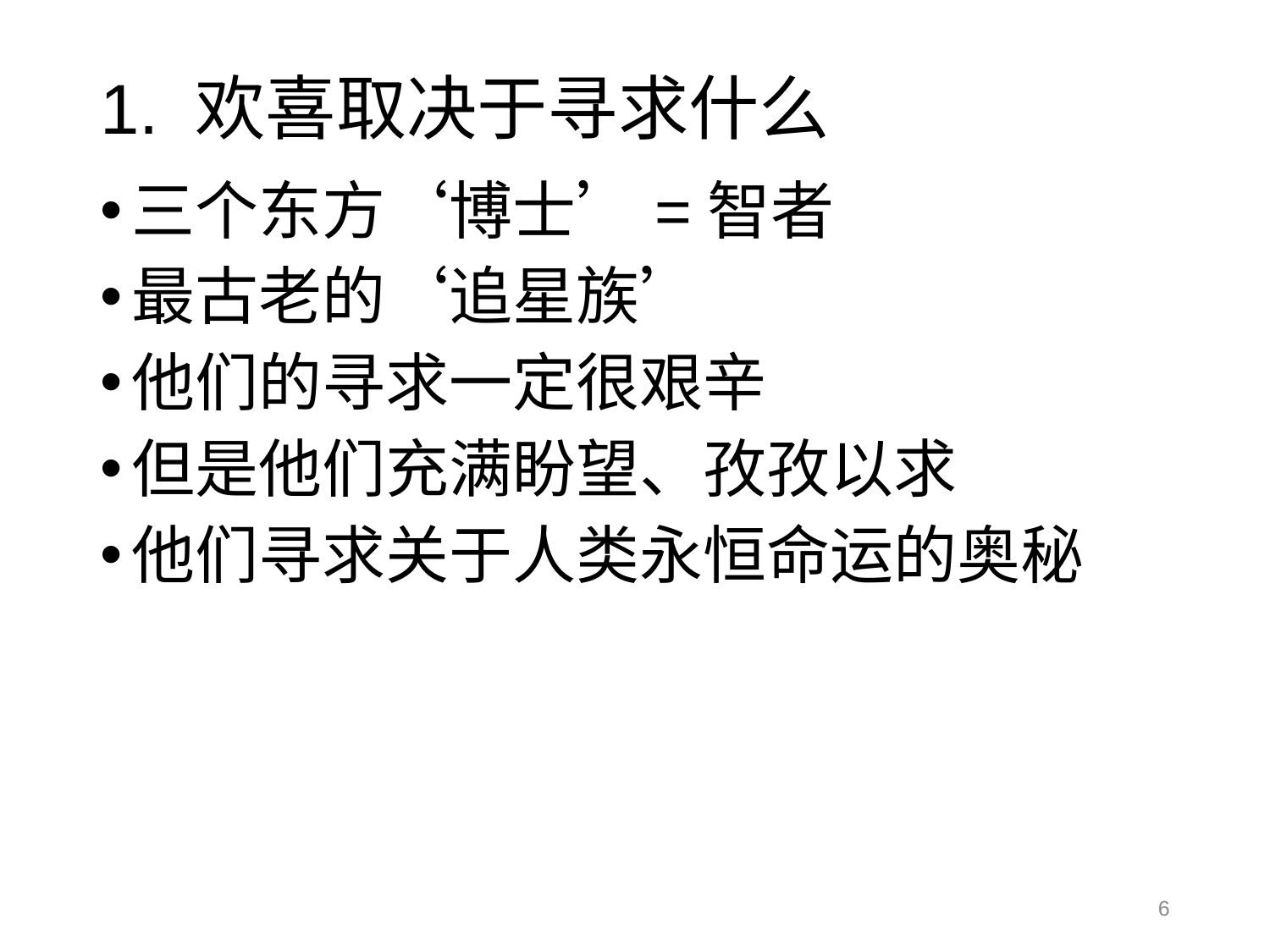

# 1. 欢喜取决于寻求什么
三个东方‘博士’=智者
最古老的‘追星族’
他们的寻求一定很艰辛
但是他们充满盼望、孜孜以求
他们寻求关于人类永恒命运的奥秘
6